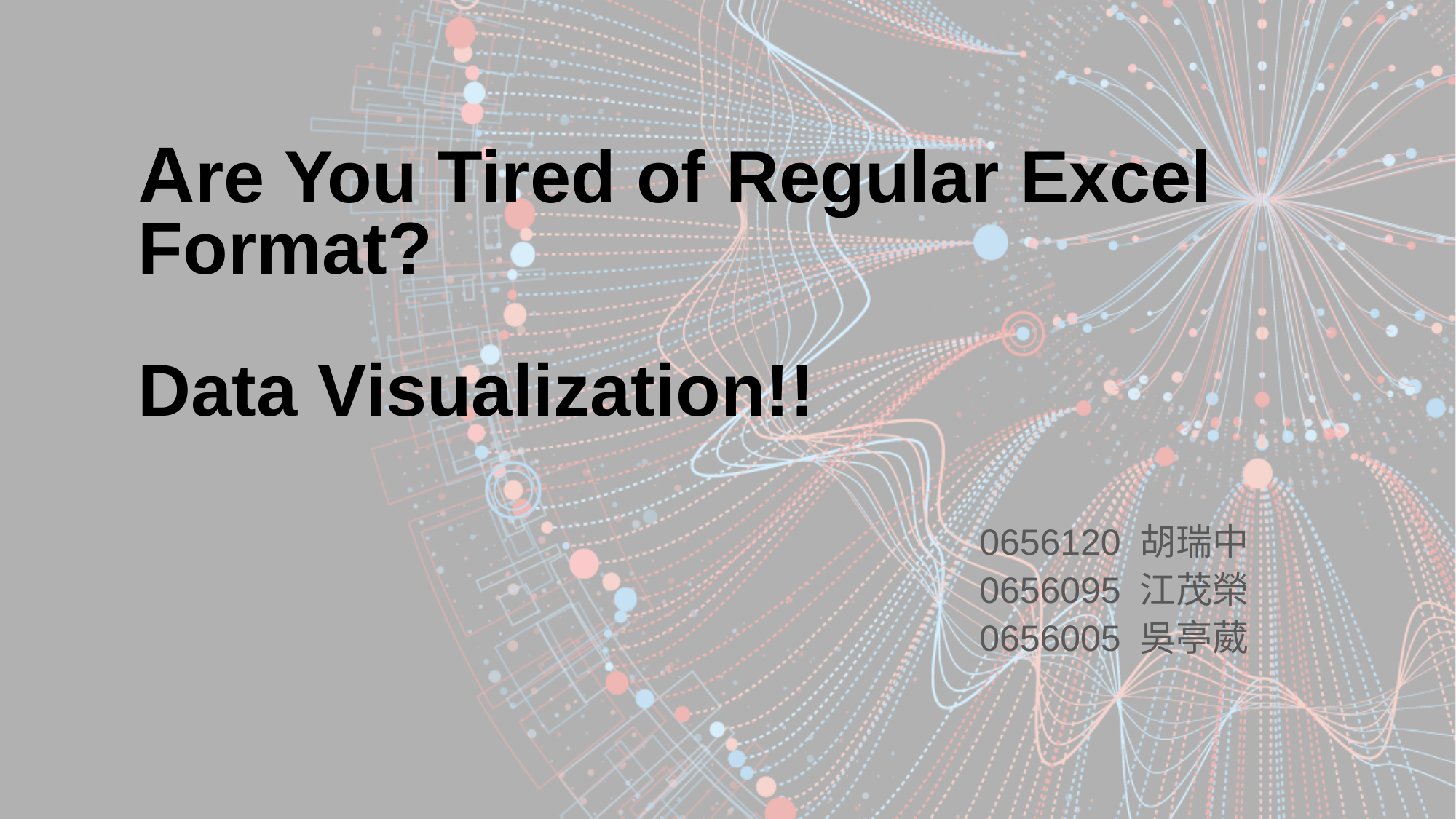

# Are You Tired of Regular Excel Format? Data Visualization!!
0656120 胡瑞中
0656095 江茂榮
0656005 吳亭葳